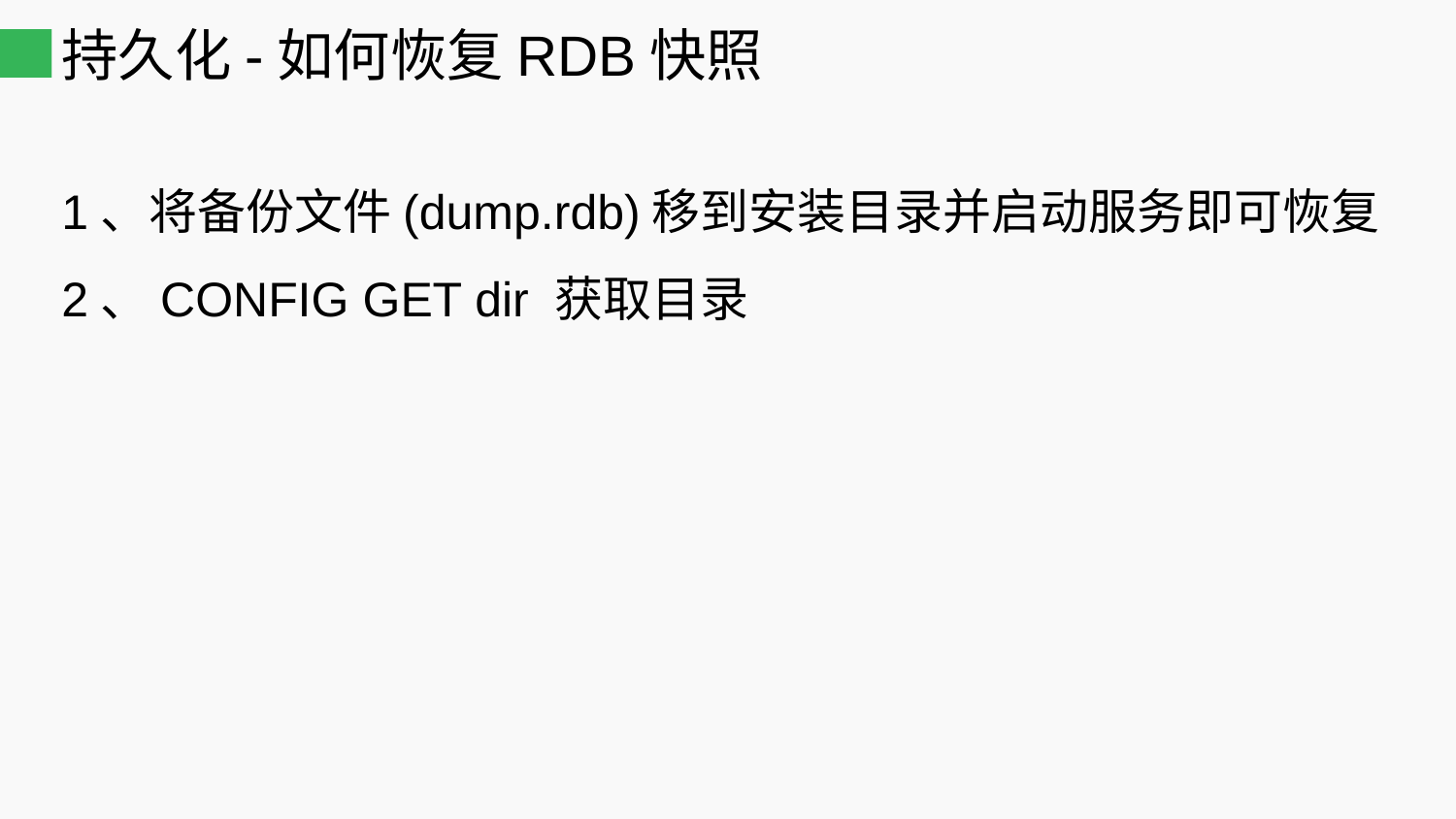

# 持久化-如何恢复RDB快照
1、将备份文件(dump.rdb)移到安装目录并启动服务即可恢复
2、CONFIG GET dir 获取目录